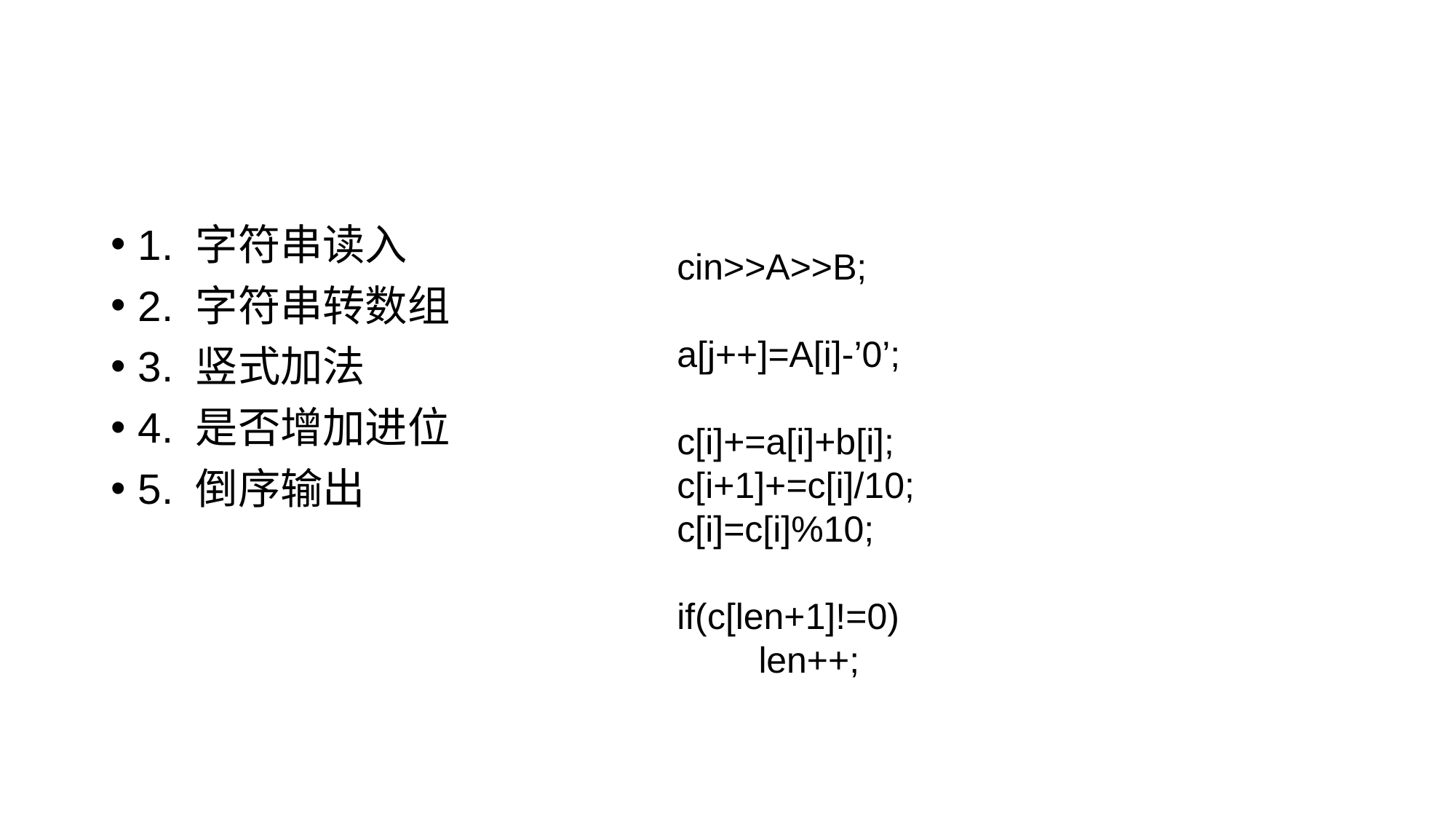

#
1. 字符串读入
2. 字符串转数组
3. 竖式加法
4. 是否增加进位
5. 倒序输出
cin>>A>>B;

a[j++]=A[i]-’0’;

c[i]+=a[i]+b[i];
c[i+1]+=c[i]/10;
c[i]=c[i]%10;

if(c[len+1]!=0)
        len++;